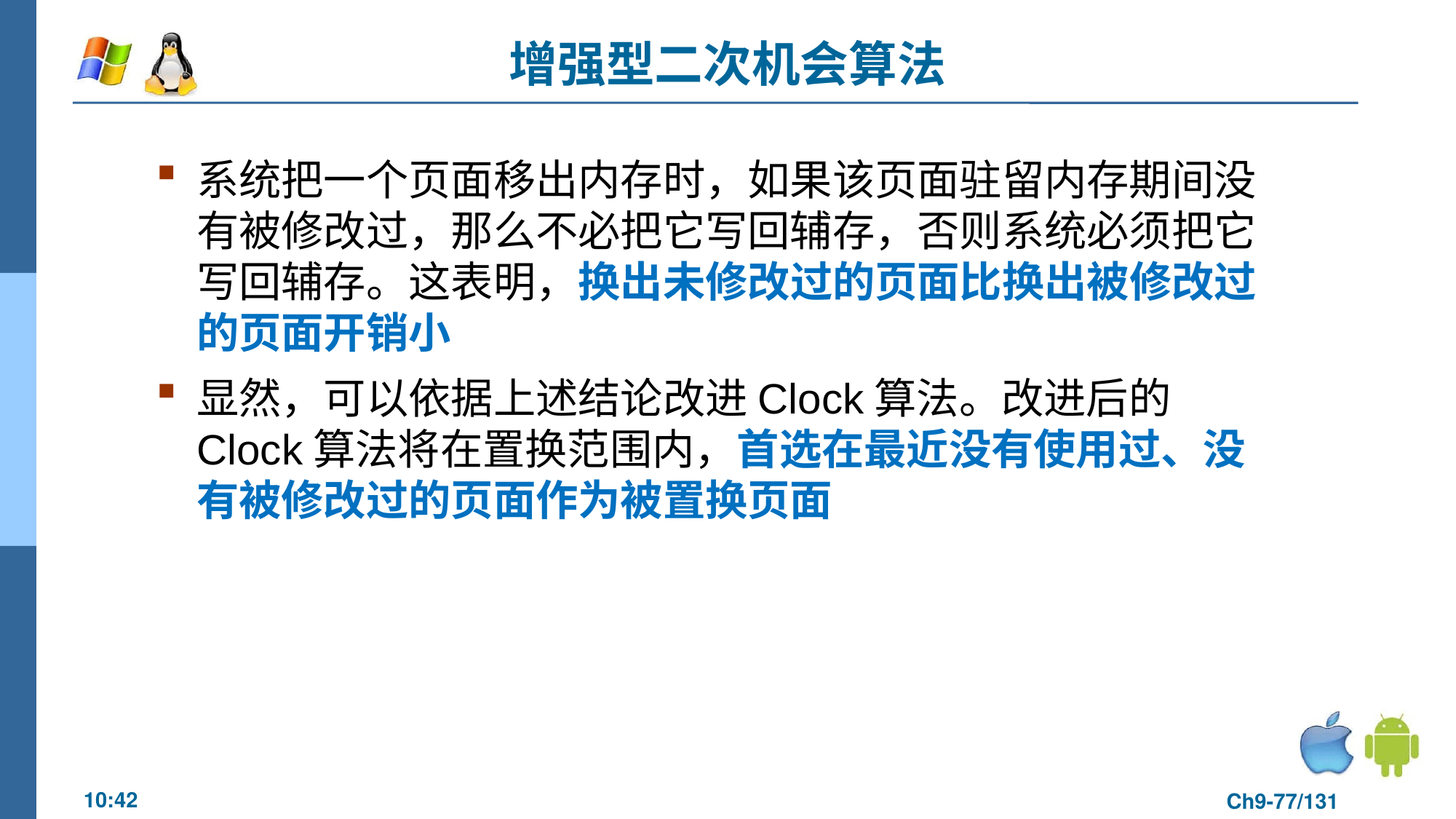

# 增强型二次机会算法
系统把一个页面移出内存时，如果该页面驻留内存期间没有被修改过，那么不必把它写回辅存，否则系统必须把它写回辅存。这表明，换出未修改过的页面比换出被修改过的页面开销小
显然，可以依据上述结论改进Clock算法。改进后的Clock算法将在置换范围内，首选在最近没有使用过、没有被修改过的页面作为被置换页面